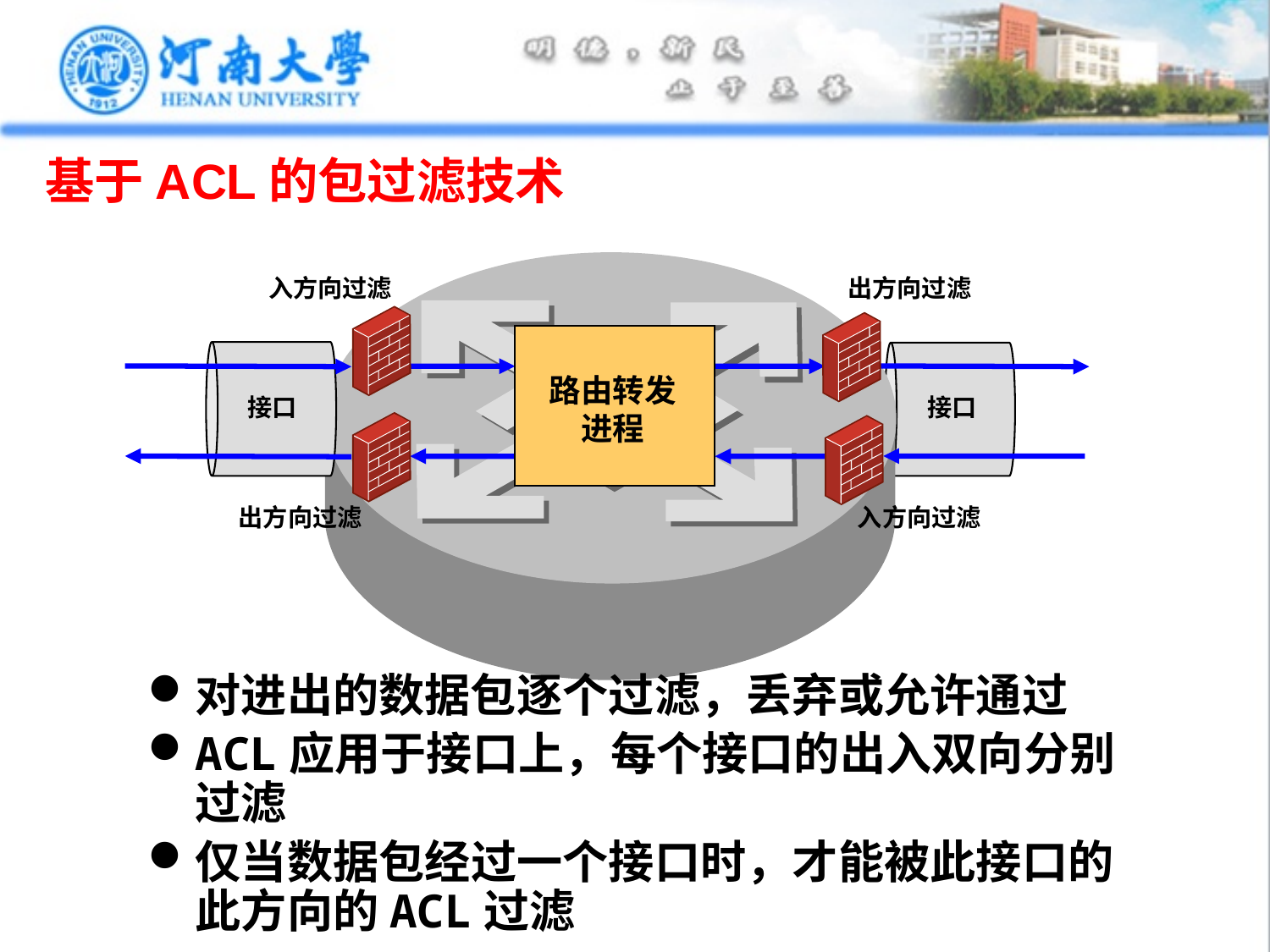

# 基于ACL的包过滤技术

入方向过滤
出方向过滤

路由转发进程

接口
接口

出方向过滤
入方向过滤
对进出的数据包逐个过滤，丢弃或允许通过
ACL应用于接口上，每个接口的出入双向分别过滤
仅当数据包经过一个接口时，才能被此接口的此方向的ACL过滤